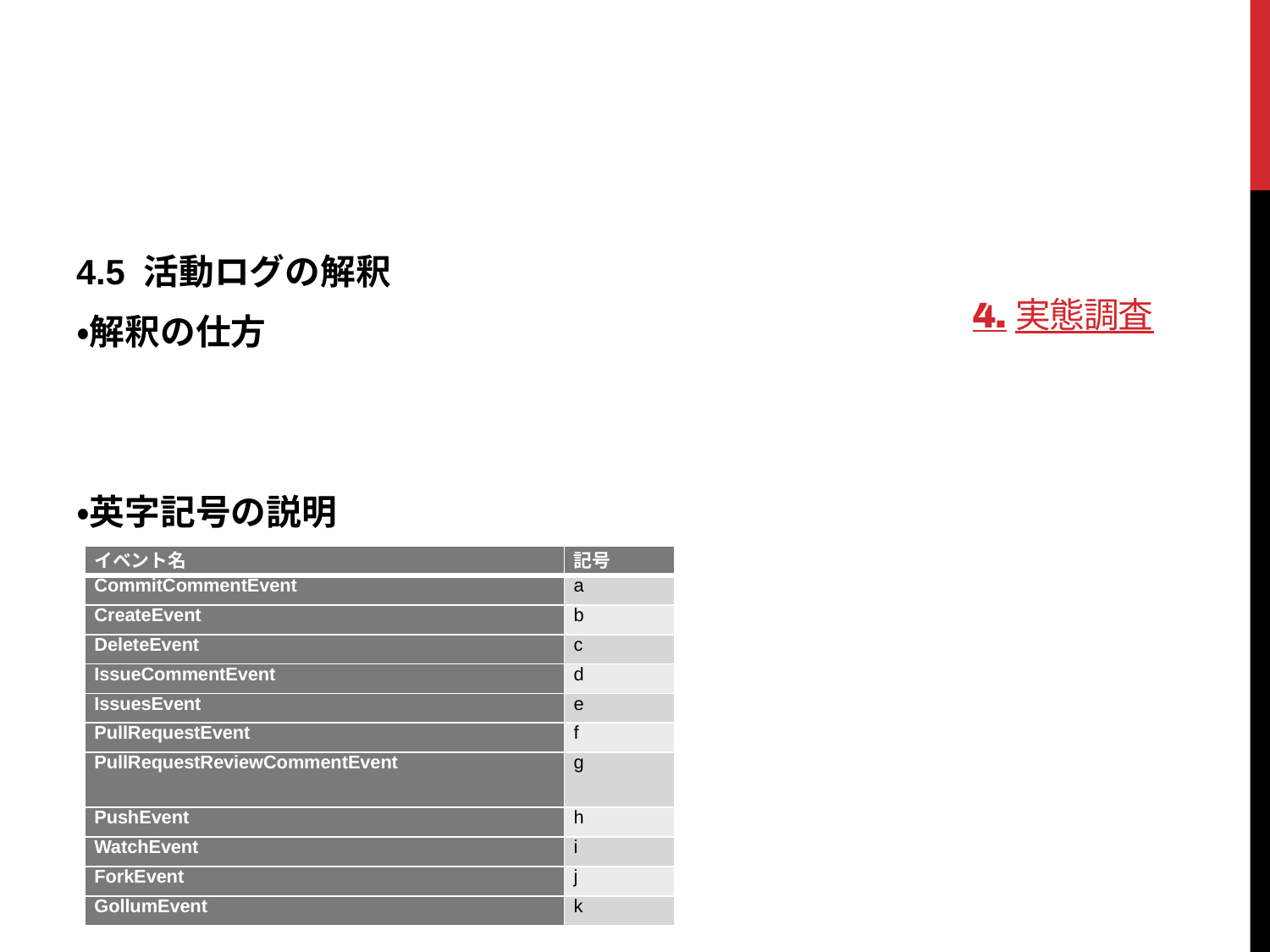

#
4.5 活動ログの解釈
・解釈の仕方

・英字記号の説明

4.実態調査
| イベント名 | 記号 |
| --- | --- |
| CommitCommentEvent | a |
| CreateEvent | b |
| DeleteEvent | c |
| IssueCommentEvent | d |
| IssuesEvent | e |
| PullRequestEvent | f |
| PullRequestReviewCommentEvent | g |
| PushEvent | h |
| WatchEvent | i |
| ForkEvent | j |
| GollumEvent | k |